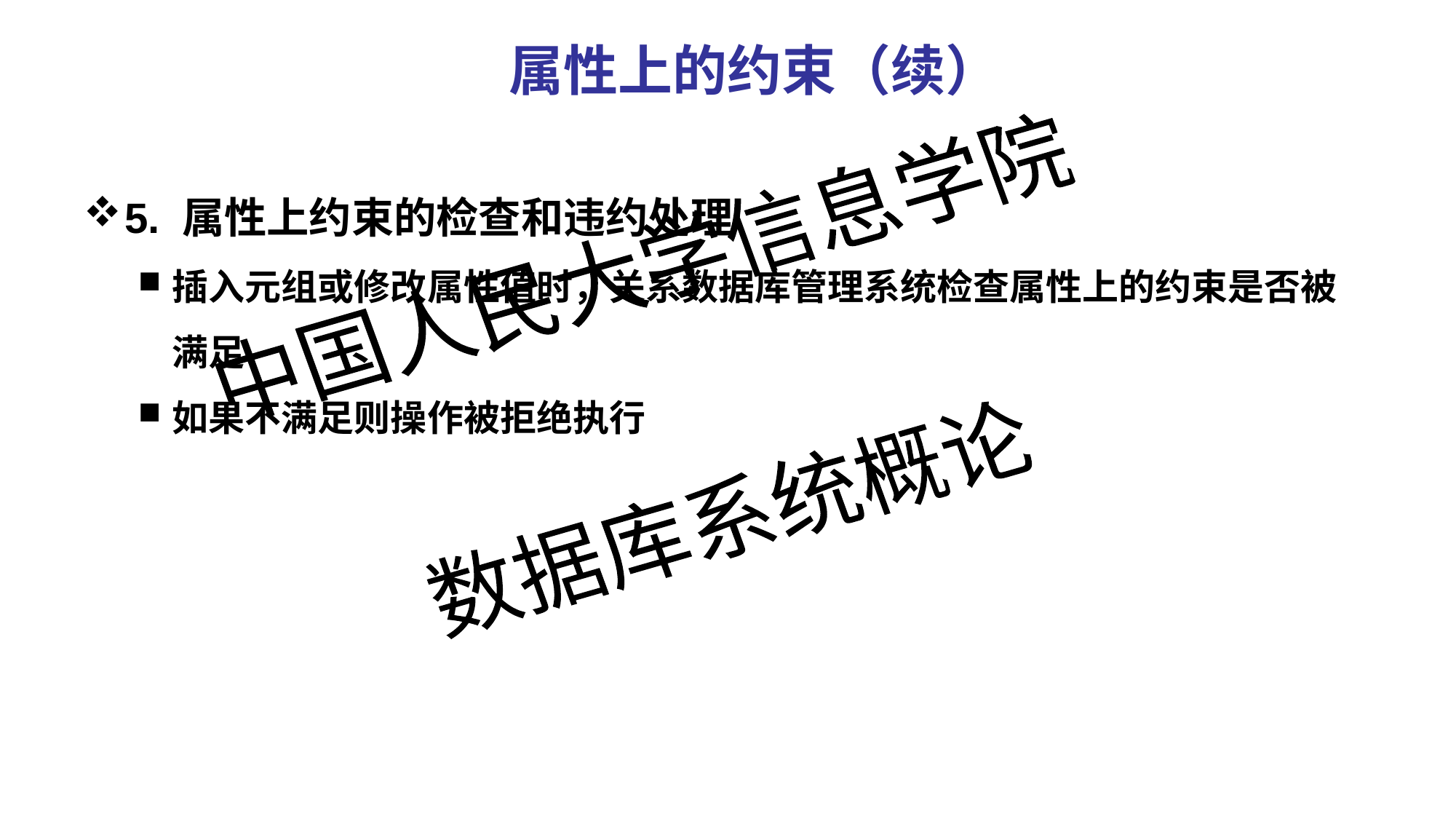

5. 属性上约束的检查和违约处理
插入元组或修改属性值时，关系数据库管理系统检查属性上的约束是否被满足
如果不满足则操作被拒绝执行
属性上的约束（续）